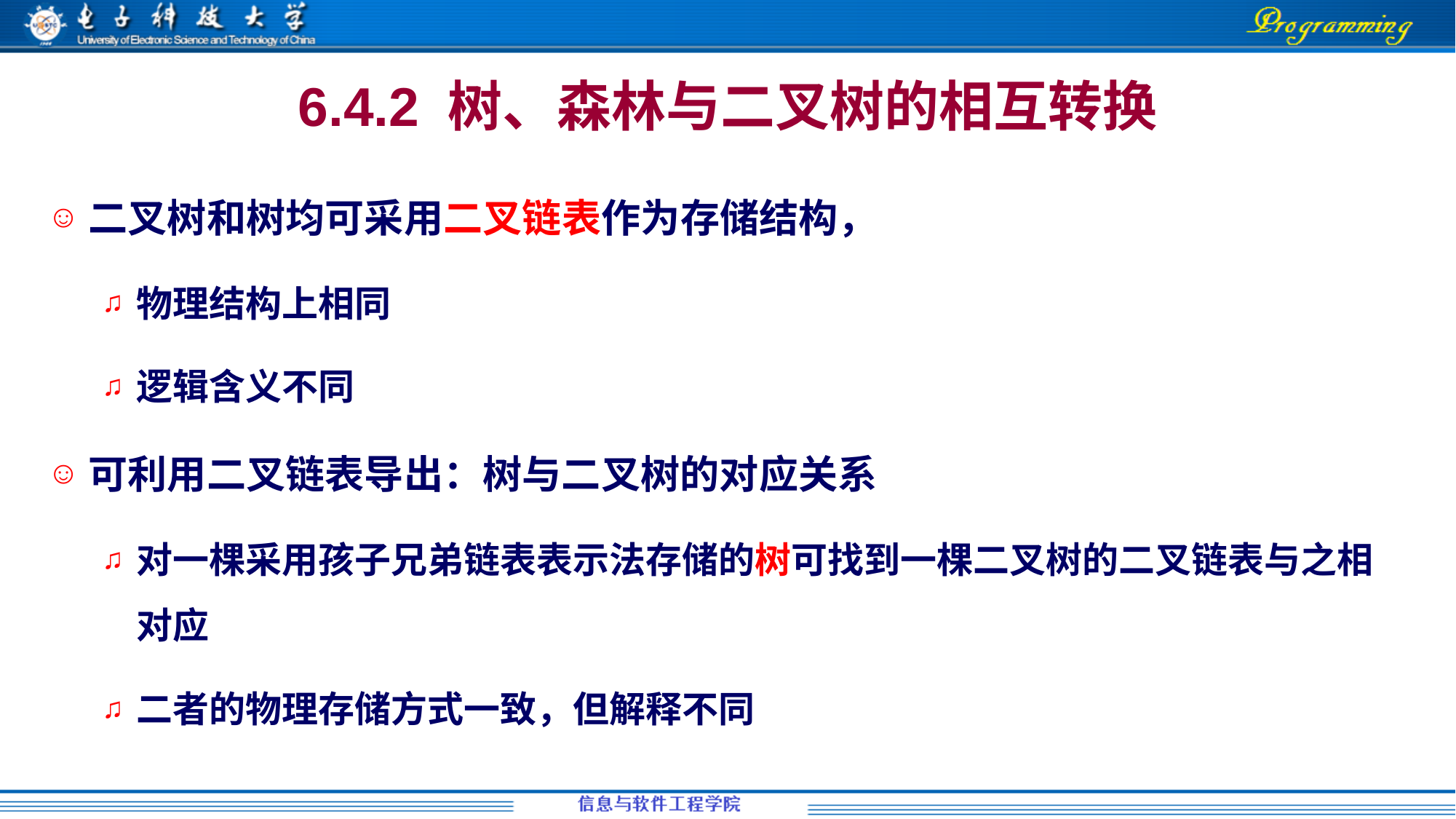

# 6.4.2 树、森林与二叉树的相互转换
二叉树和树均可采用二叉链表作为存储结构，
物理结构上相同
逻辑含义不同
可利用二叉链表导出：树与二叉树的对应关系
对一棵采用孩子兄弟链表表示法存储的树可找到一棵二叉树的二叉链表与之相对应
二者的物理存储方式一致，但解释不同